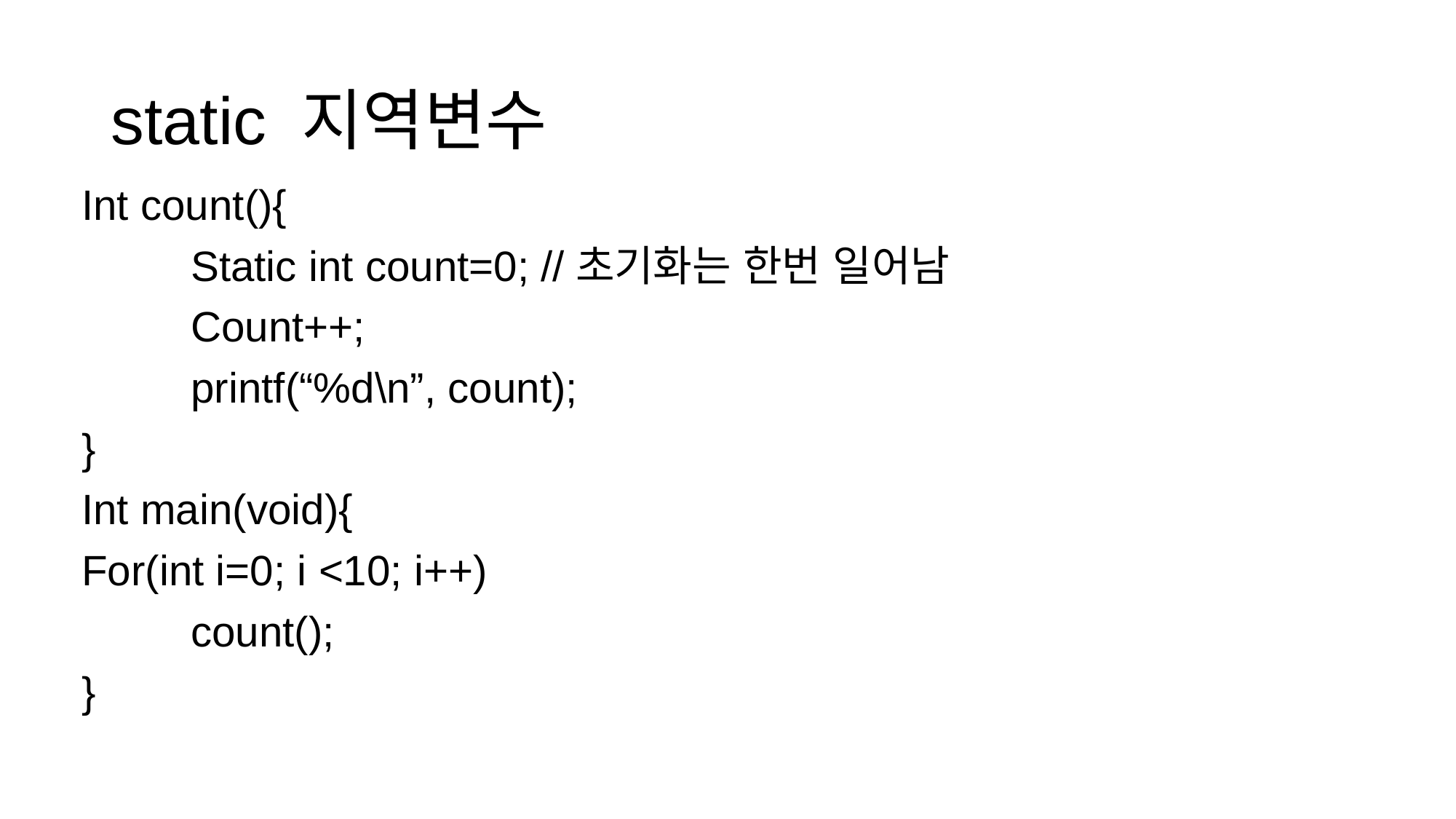

# static 지역변수
Int count(){
	Static int count=0; //초기화는 한번 일어남
	Count++;
	printf(“%d\n”, count);
}
Int main(void){
For(int i=0; i <10; i++)
	count();
}